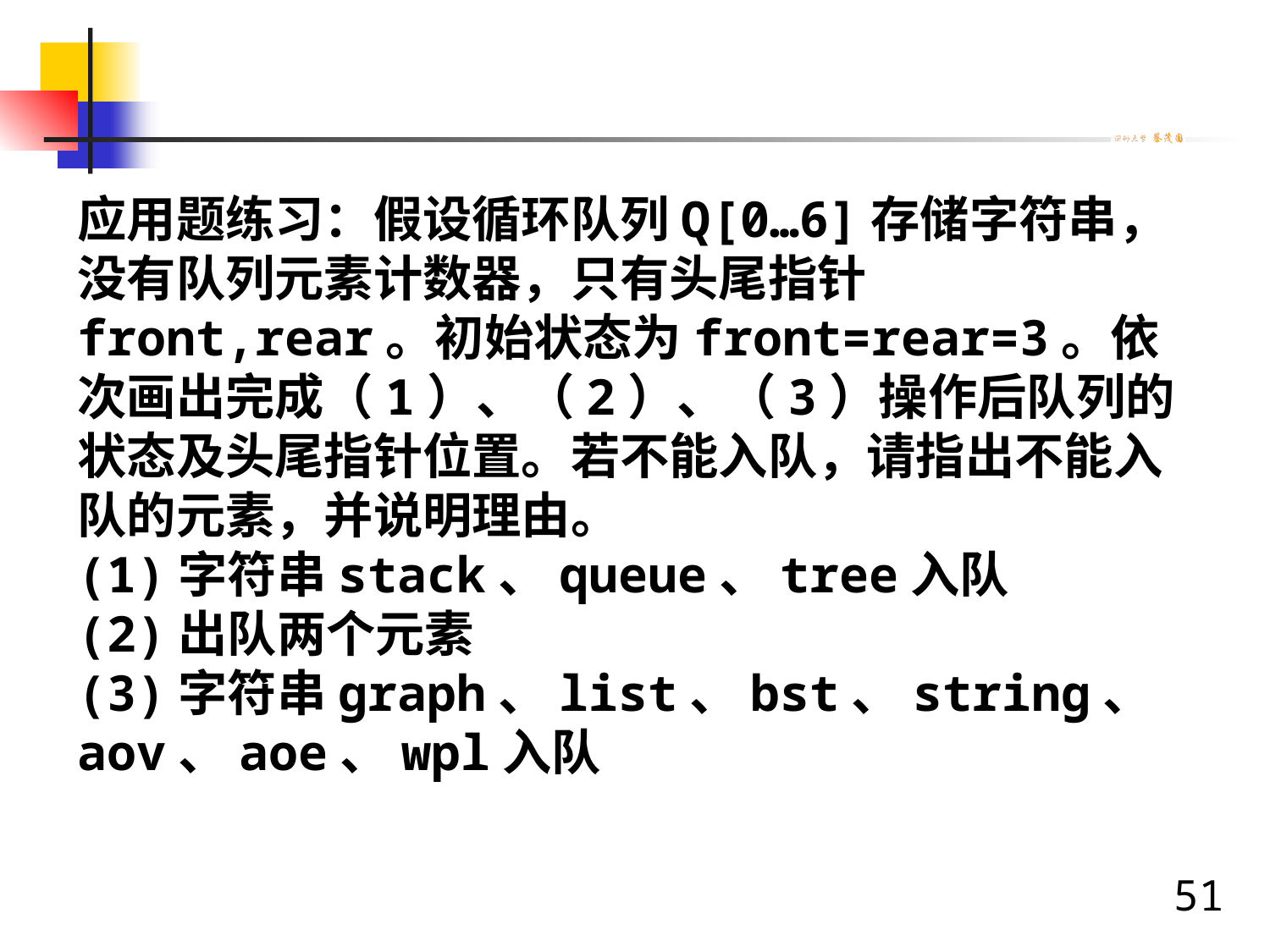

# 应用题练习：假设循环队列Q[0…6]存储字符串，没有队列元素计数器，只有头尾指针front,rear。初始状态为front=rear=3。依次画出完成（1）、（2）、（3）操作后队列的状态及头尾指针位置。若不能入队，请指出不能入队的元素，并说明理由。 (1)字符串stack、queue、tree入队 (2)出队两个元素 (3)字符串graph、list、bst、string、aov、aoe、wpl入队
51